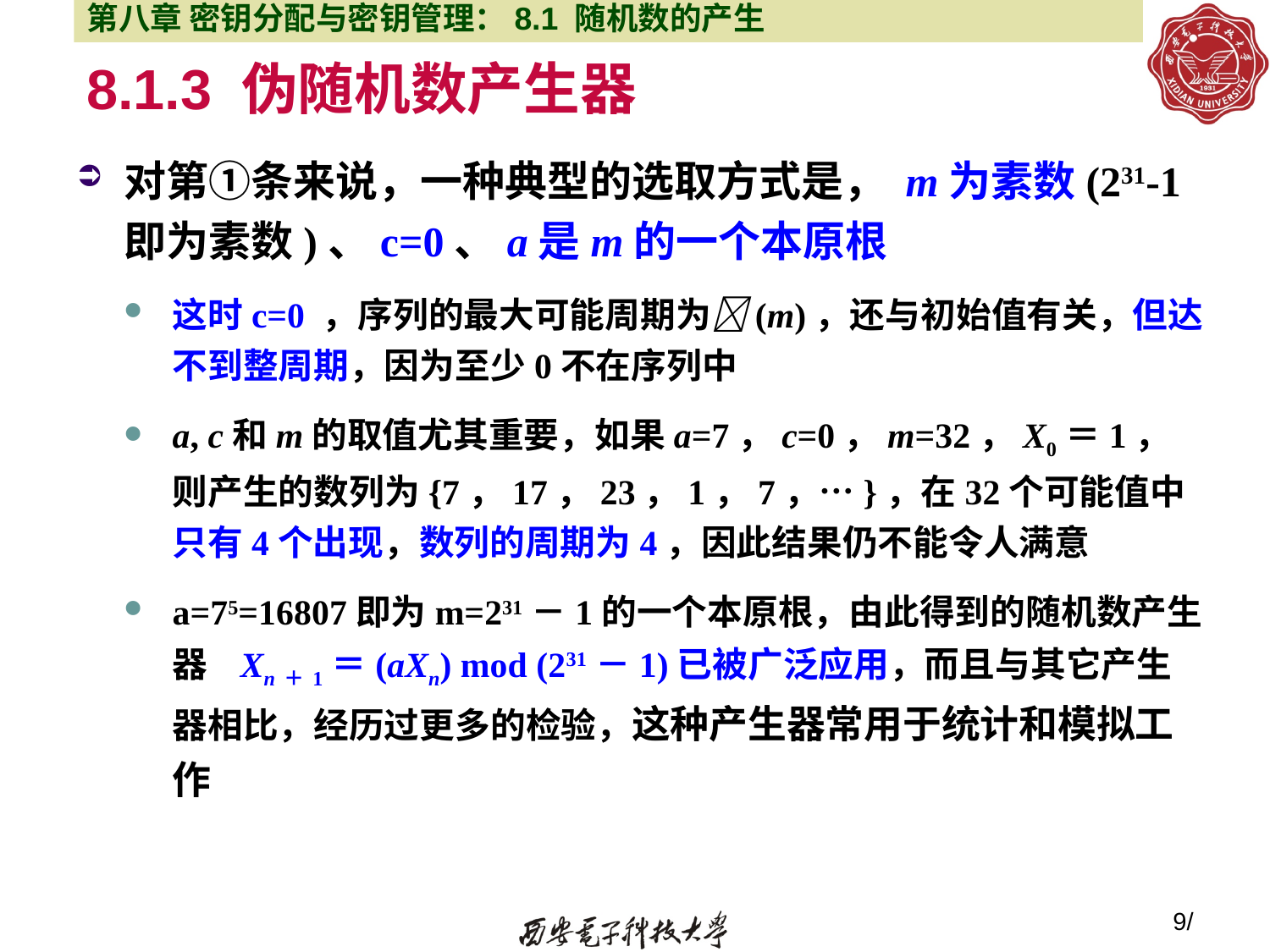

第八章 密钥分配与密钥管理：8.1 随机数的产生
# 8.1.3 伪随机数产生器
对第①条来说，一种典型的选取方式是， m为素数(231-1即为素数)、c=0、a是m的一个本原根
这时c=0 ，序列的最大可能周期为ϕ(m)，还与初始值有关，但达不到整周期，因为至少0不在序列中
a, c和m的取值尤其重要，如果a=7，c=0，m=32，X0＝1，则产生的数列为{7，17，23，1，7，…}，在32个可能值中只有4个出现，数列的周期为4，因此结果仍不能令人满意
a=75=16807即为m=231－1的一个本原根，由此得到的随机数产生器   Xn＋1＝(aXn) mod (231－1)已被广泛应用，而且与其它产生器相比，经历过更多的检验，这种产生器常用于统计和模拟工作

9/